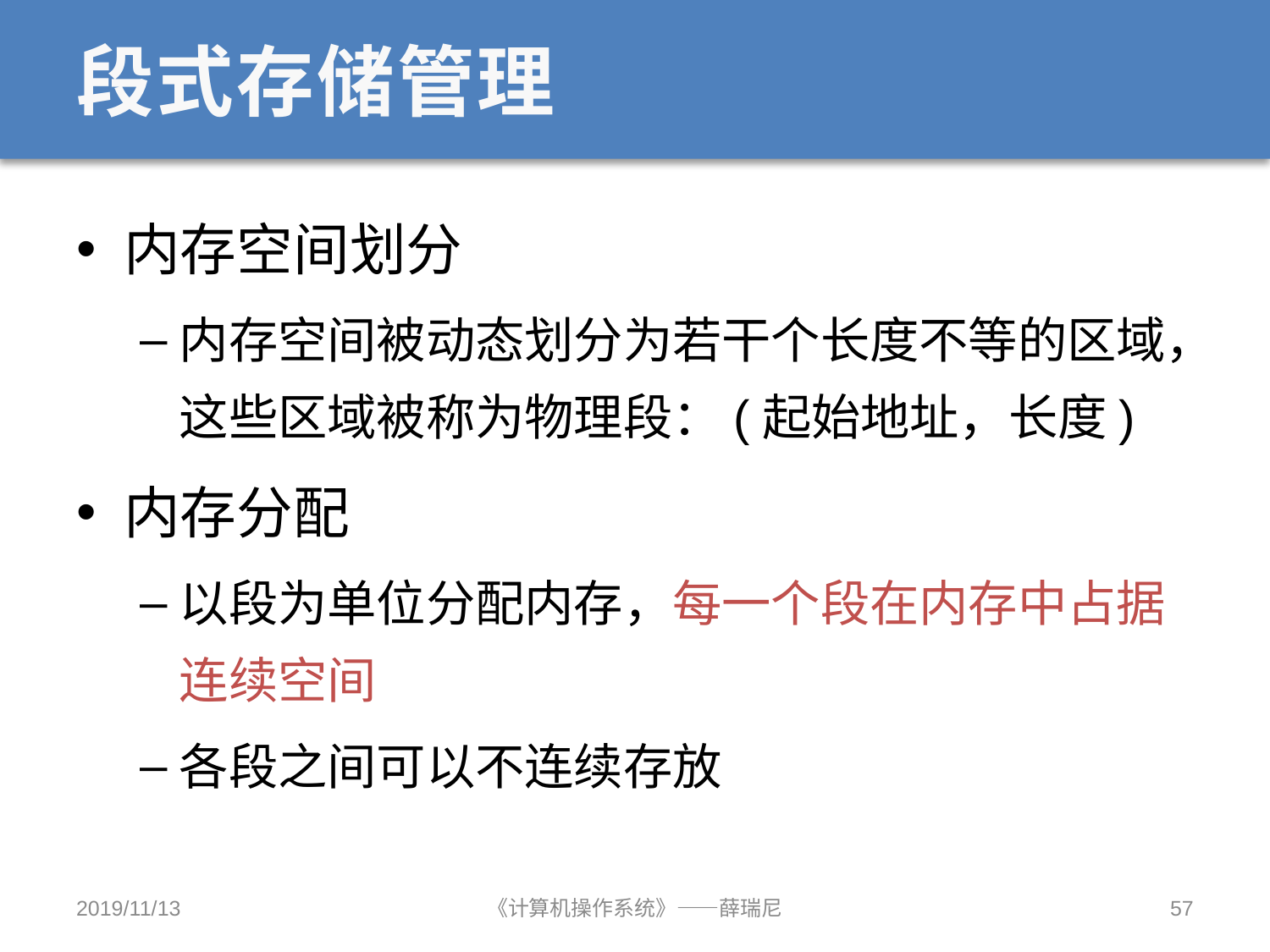

# 段式存储管理
内存空间划分
内存空间被动态划分为若干个长度不等的区域，这些区域被称为物理段：(起始地址，长度)
内存分配
以段为单位分配内存，每一个段在内存中占据连续空间
各段之间可以不连续存放
2019/11/13
《计算机操作系统》——薛瑞尼
57